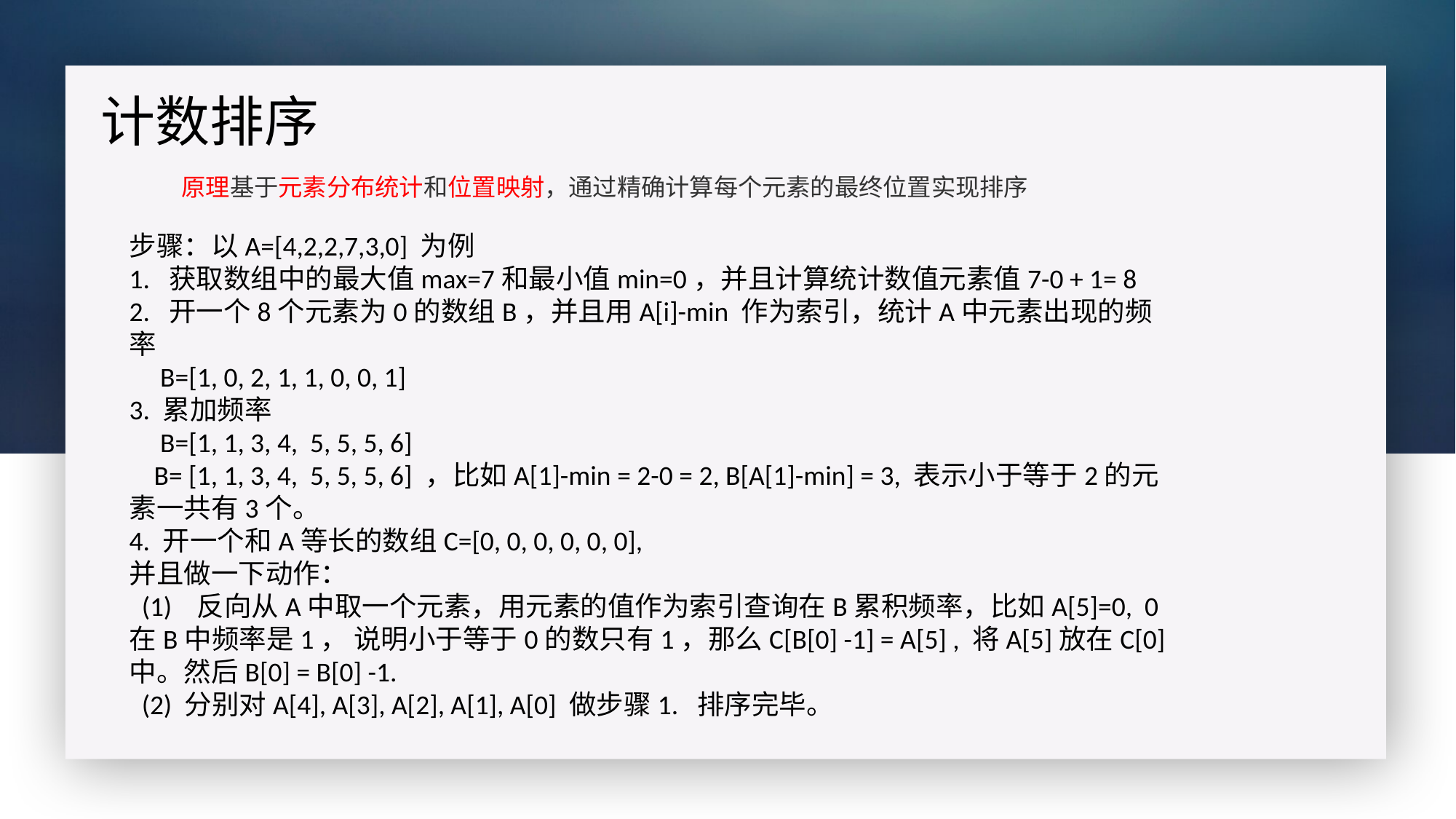

计数排序
原理基于‌元素分布统计‌和‌位置映射‌，通过精确计算每个元素的最终位置实现排序
步骤：以A=[4,2,2,7,3,0] 为例
1.  获取数组中的最大值max=7和最小值min=0，并且计算统计数值元素值7-0 + 1= 8
2.  开一个8个元素为0的数组B，并且用A[i]-min 作为索引，统计A中元素出现的频率
     B=[1, 0, 2, 1, 1, 0, 0, 1]
3. 累加频率
     B=[1, 1, 3, 4,  5, 5, 5, 6]
    B= [1, 1, 3, 4,  5, 5, 5, 6] ，比如A[1]-min = 2-0 = 2, B[A[1]-min] = 3, 表示小于等于2的元素一共有3个。
4. 开一个和A等长的数组C=[0, 0, 0, 0, 0, 0],
并且做一下动作：
  (1)   反向从A中取一个元素，用元素的值作为索引查询在B累积频率，比如A[5]=0,  0在B中频率是1， 说明小于等于0的数只有1，那么C[B[0] -1] = A[5] , 将A[5]放在C[0]中。然后B[0] = B[0] -1.
  (2) 分别对A[4], A[3], A[2], A[1], A[0] 做步骤1.  排序完毕。